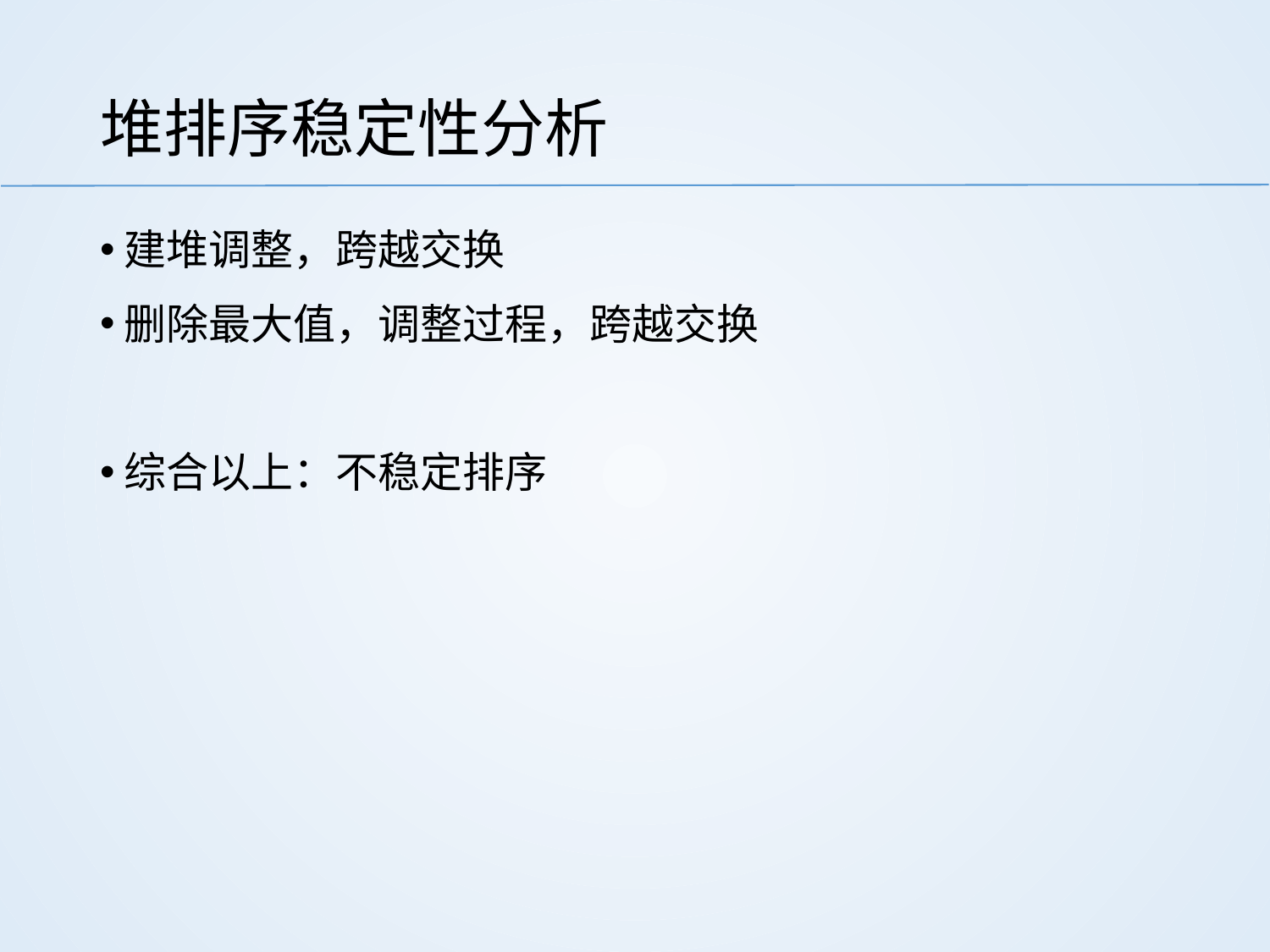

# 堆排序稳定性分析
建堆调整，跨越交换
删除最大值，调整过程，跨越交换

综合以上：不稳定排序

102